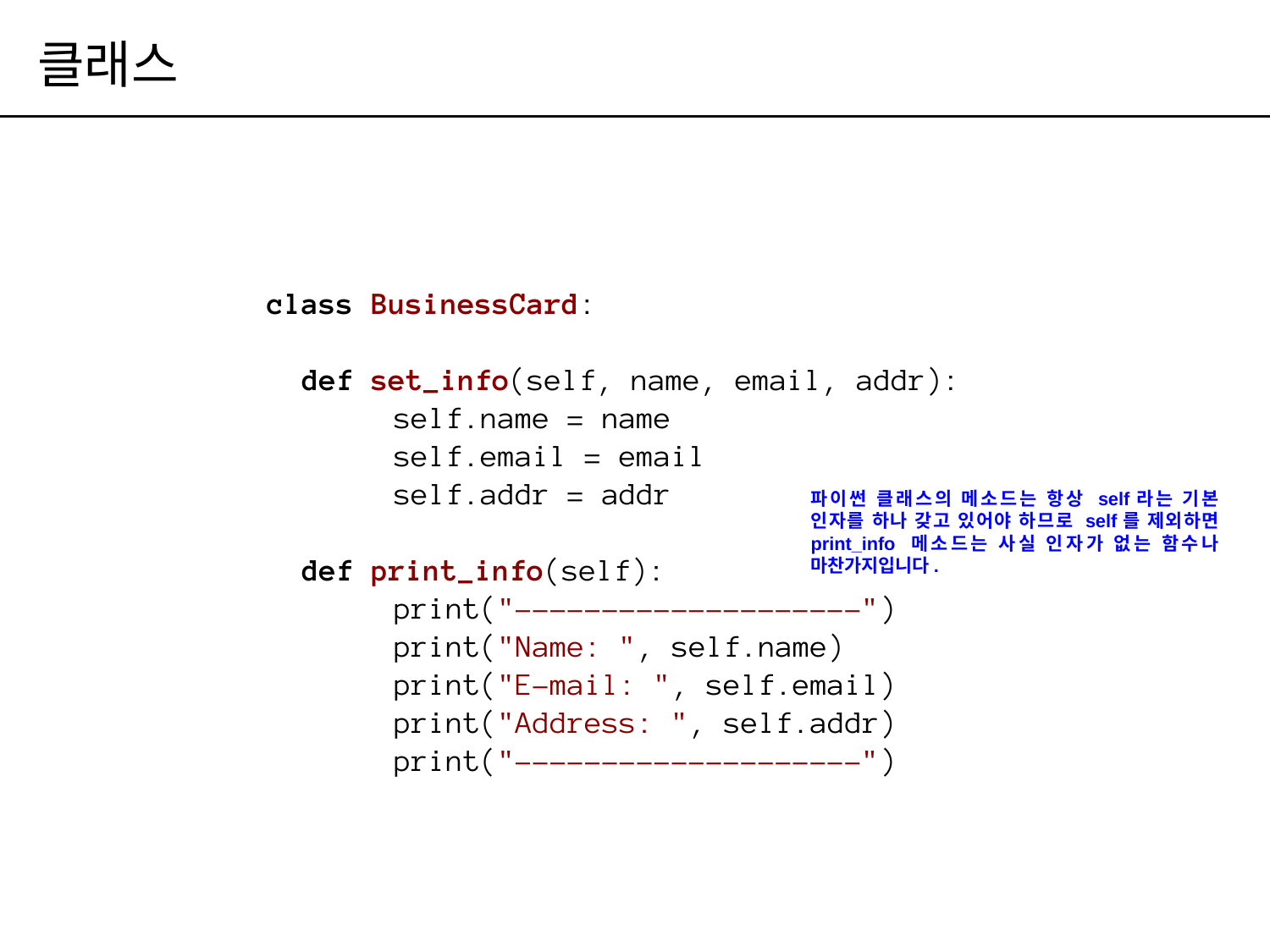

# 클래스
class BusinessCard:

  def set_info(self, name, email, addr):
	self.name = name
	self.email = email
	self.addr = addr

  def print_info(self):
	print("--------------------")
	print("Name: ", self.name)
	print("E-mail: ", self.email)
	print("Address: ", self.addr)
	print("--------------------")
파이썬 클래스의 메소드는 항상 self라는 기본 인자를 하나 갖고 있어야 하므로 self를 제외하면 print_info 메소드는 사실 인자가 없는 함수나 마찬가지입니다.